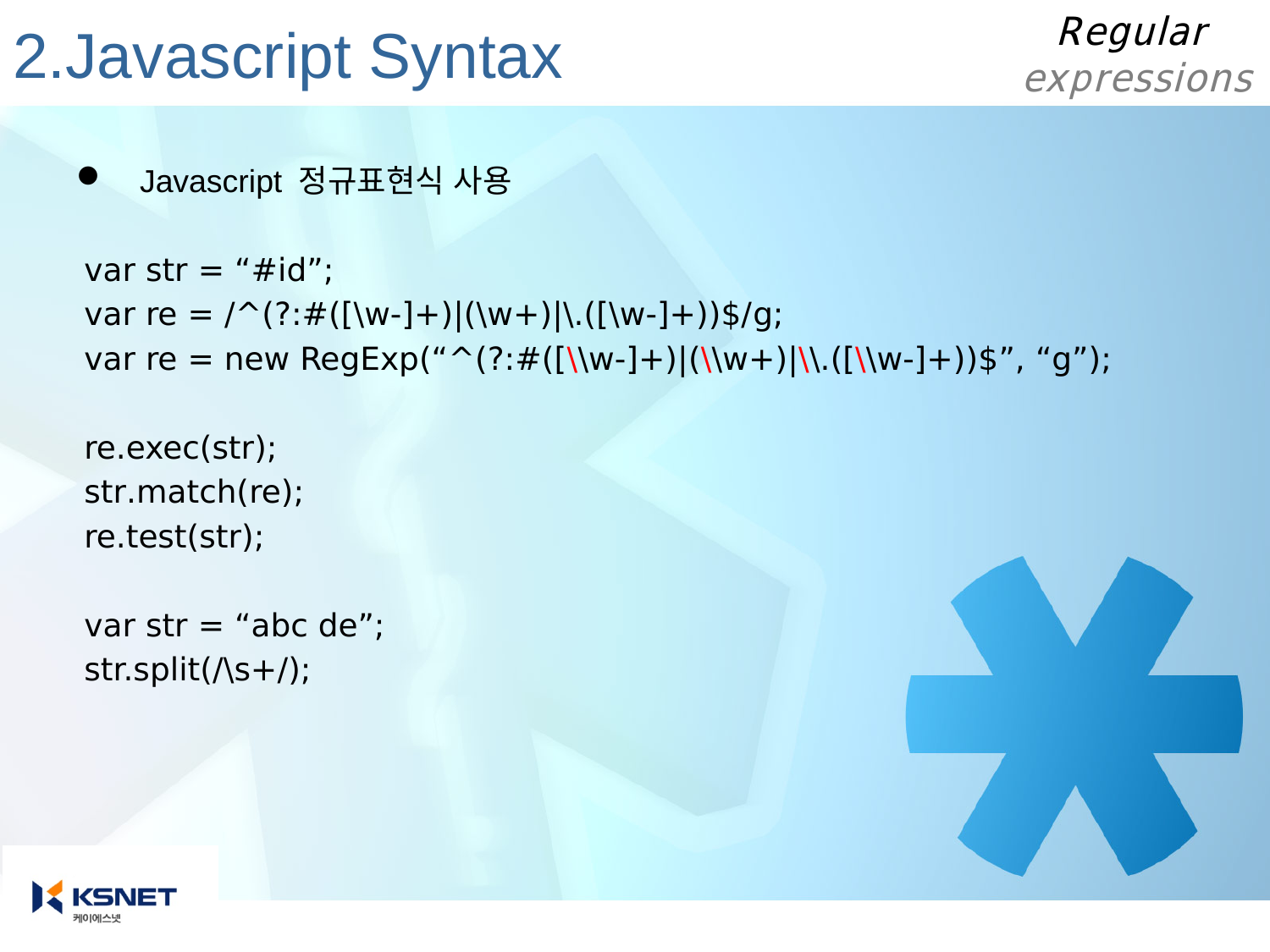

# 2.Javascript Syntax

Javascript 정규표현식 사용

	var str = “#id”;
	var re = /^(?:#([\w-]+)|(\w+)|\.([\w-]+))$/g;
	var re = new RegExp(“^(?:#([\\w-]+)|(\\w+)|\\.([\\w-]+))$”, “g”);

	re.exec(str);
	str.match(re);
	re.test(str);

	var str = “abc de”;
	str.split(/\s+/);